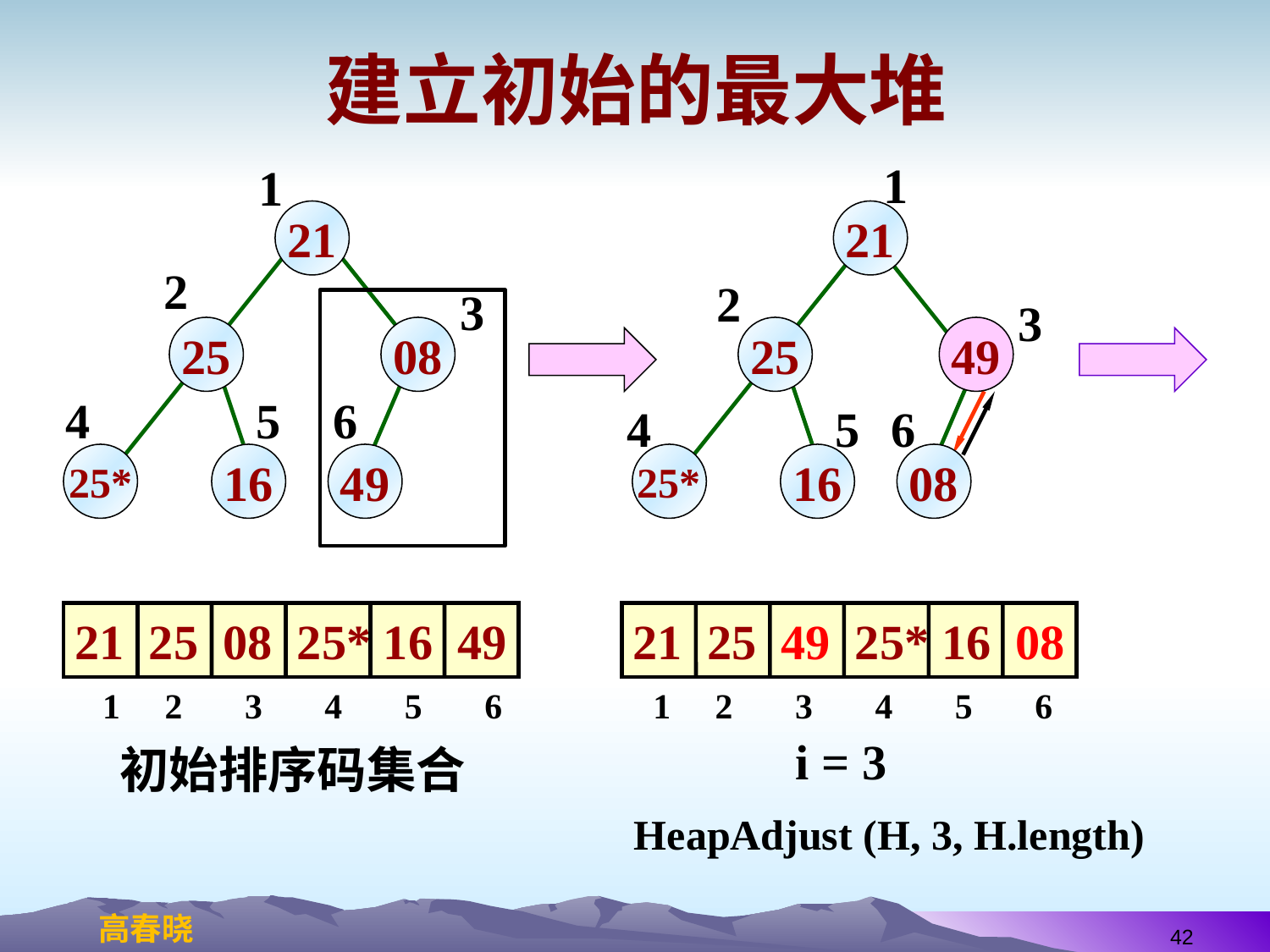

# 建立初始的最大堆
1
21

2
3
25
49

4
5
6

25*
16
08
21  25  49  25* 16  08

i = 3
1
21

2

3
25
08

4
5
6
25*
16
49
21  25  08  25* 16  49

初始排序码集合

   1     2       3       4       5       6
   1     2       3       4       5       6
HeapAdjust (H, 3, H.length)
42